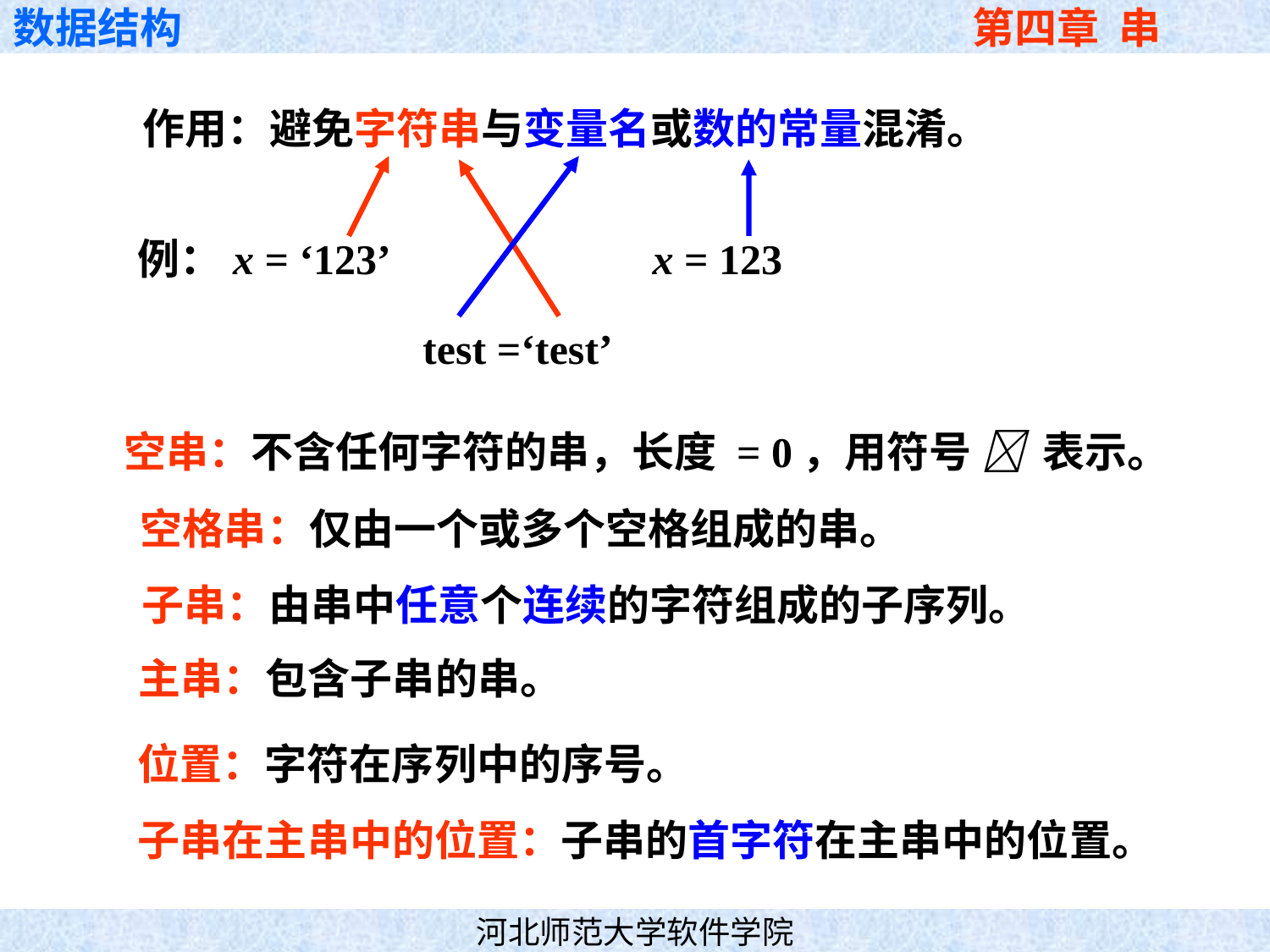

作用：避免字符串与变量名或数的常量混淆。

例：x = ‘123’                         x = 123

test =‘test’

空串：不含任何字符的串，长度 = 0，用符号 φ  表示。
空格串：仅由一个或多个空格组成的串。
子串：由串中任意个连续的字符组成的子序列。
主串：包含子串的串。
位置：字符在序列中的序号。
子串在主串中的位置：子串的首字符在主串中的位置。